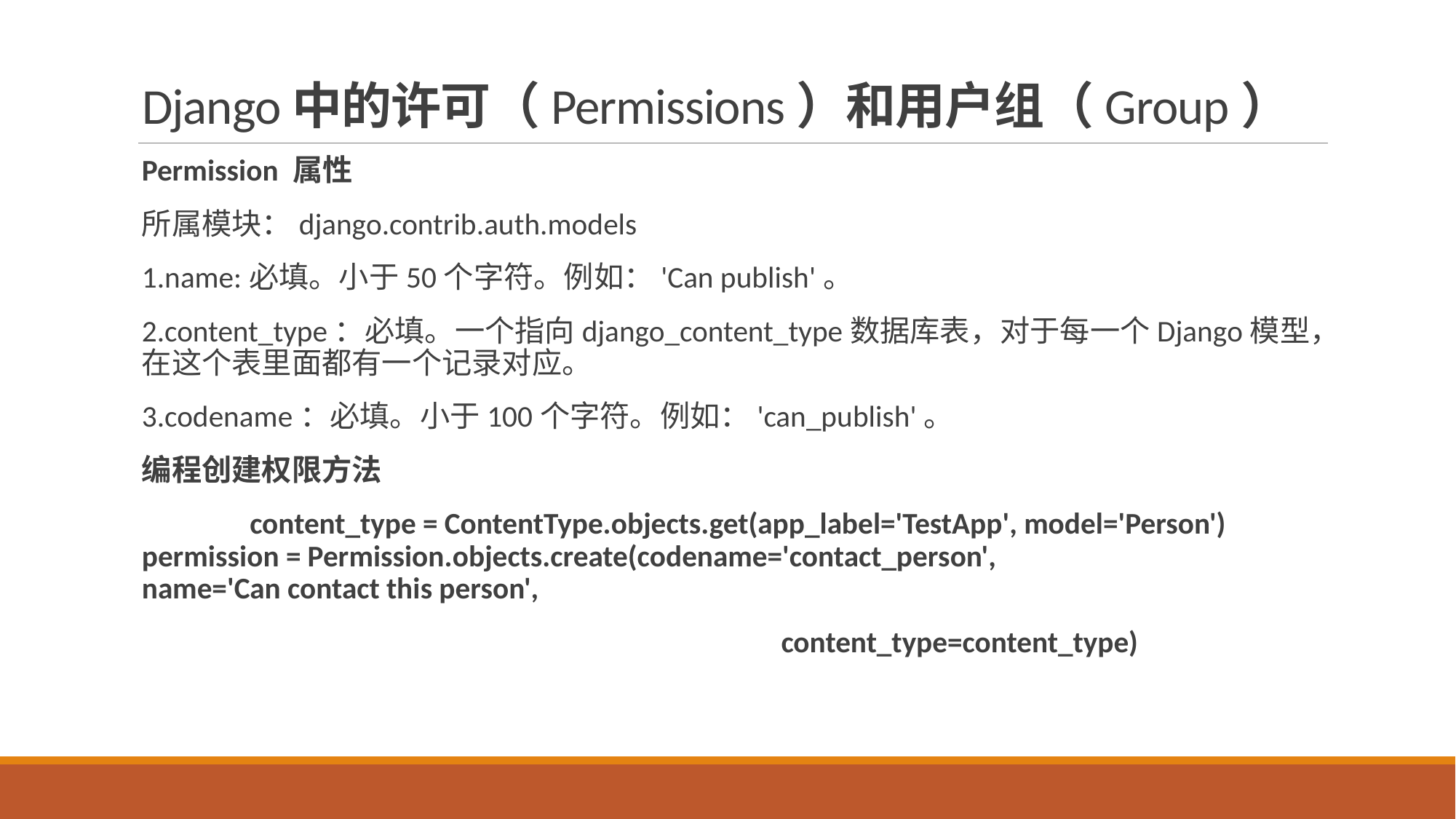

# Django中的许可（Permissions）和用户组（Group）
Permission 属性
所属模块：django.contrib.auth.models
1.name:必填。小于50个字符。例如：'Can publish'。
2.content_type：必填。一个指向django_content_type数据库表，对于每一个Django模型，在这个表里面都有一个记录对应。
3.codename：必填。小于100个字符。例如：'can_publish'。
编程创建权限方法
	content_type = ContentType.objects.get(app_label='TestApp', model='Person')	permission = Permission.objects.create(codename='contact_person',                                       						name='Can contact this person',
                                                                                               content_type=content_type)